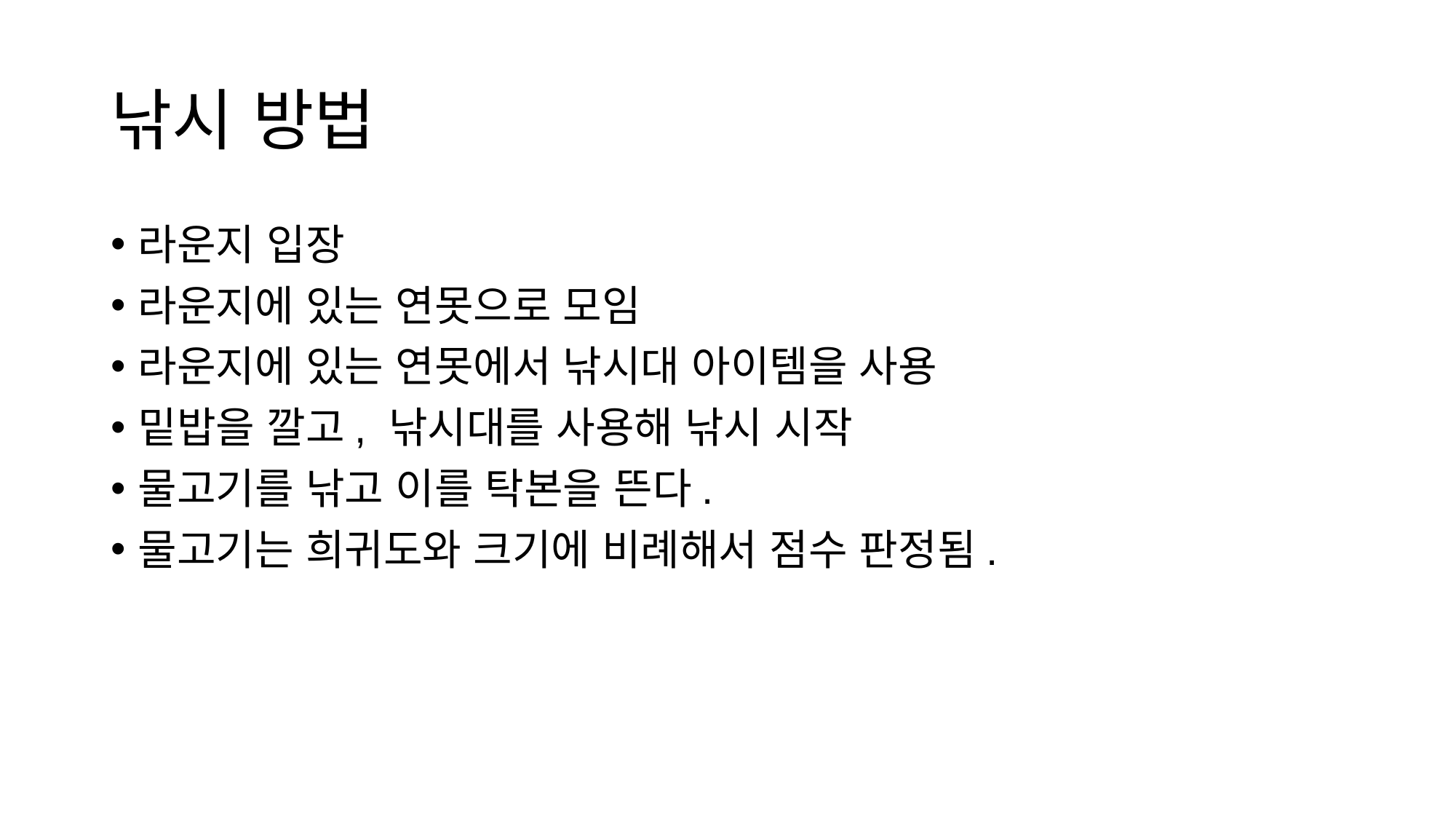

# 낚시 방법
라운지 입장
라운지에 있는 연못으로 모임
라운지에 있는 연못에서 낚시대 아이템을 사용
밑밥을 깔고, 낚시대를 사용해 낚시 시작
물고기를 낚고 이를 탁본을 뜬다.
물고기는 희귀도와 크기에 비례해서 점수 판정됨.